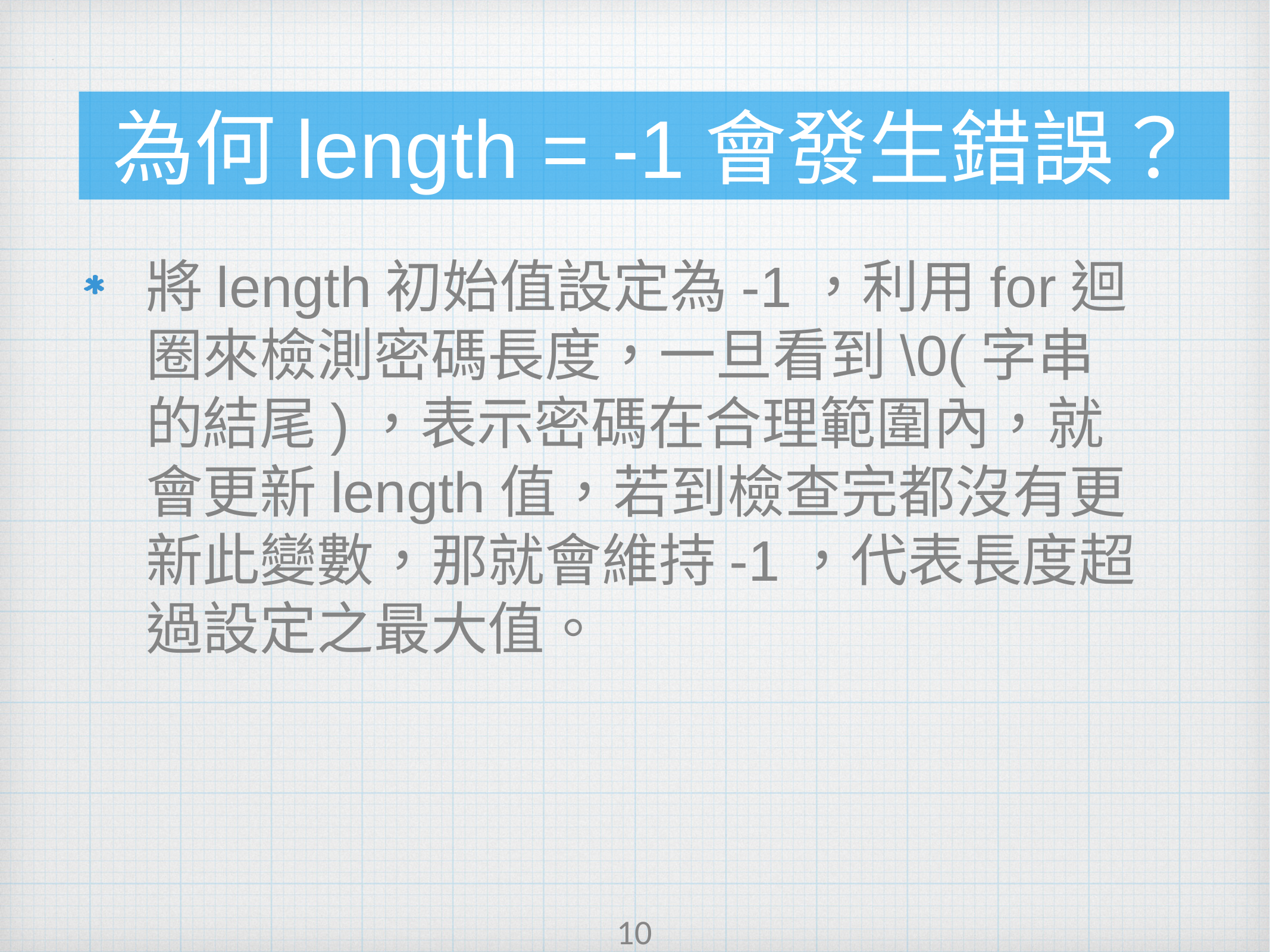

為何length = -1會發生錯誤？
將length初始值設定為-1，利用for迴圈來檢測密碼長度，一旦看到\0(字串的結尾)，表示密碼在合理範圍內，就會更新length值，若到檢查完都沒有更新此變數，那就會維持-1，代表長度超過設定之最大值。

10